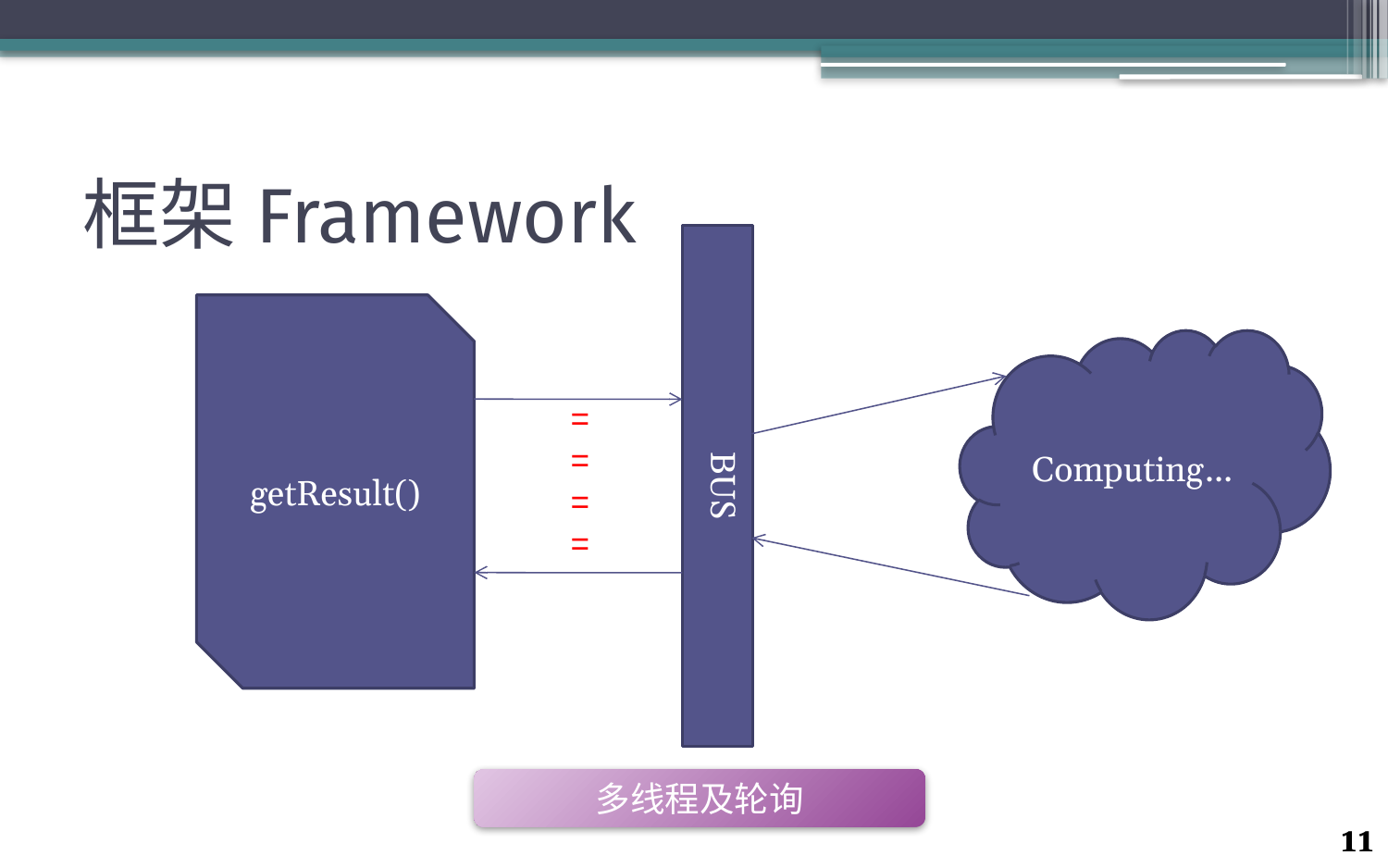

# 框架Framework
BUS
getResult()
Computing…
====
多线程及轮询
11